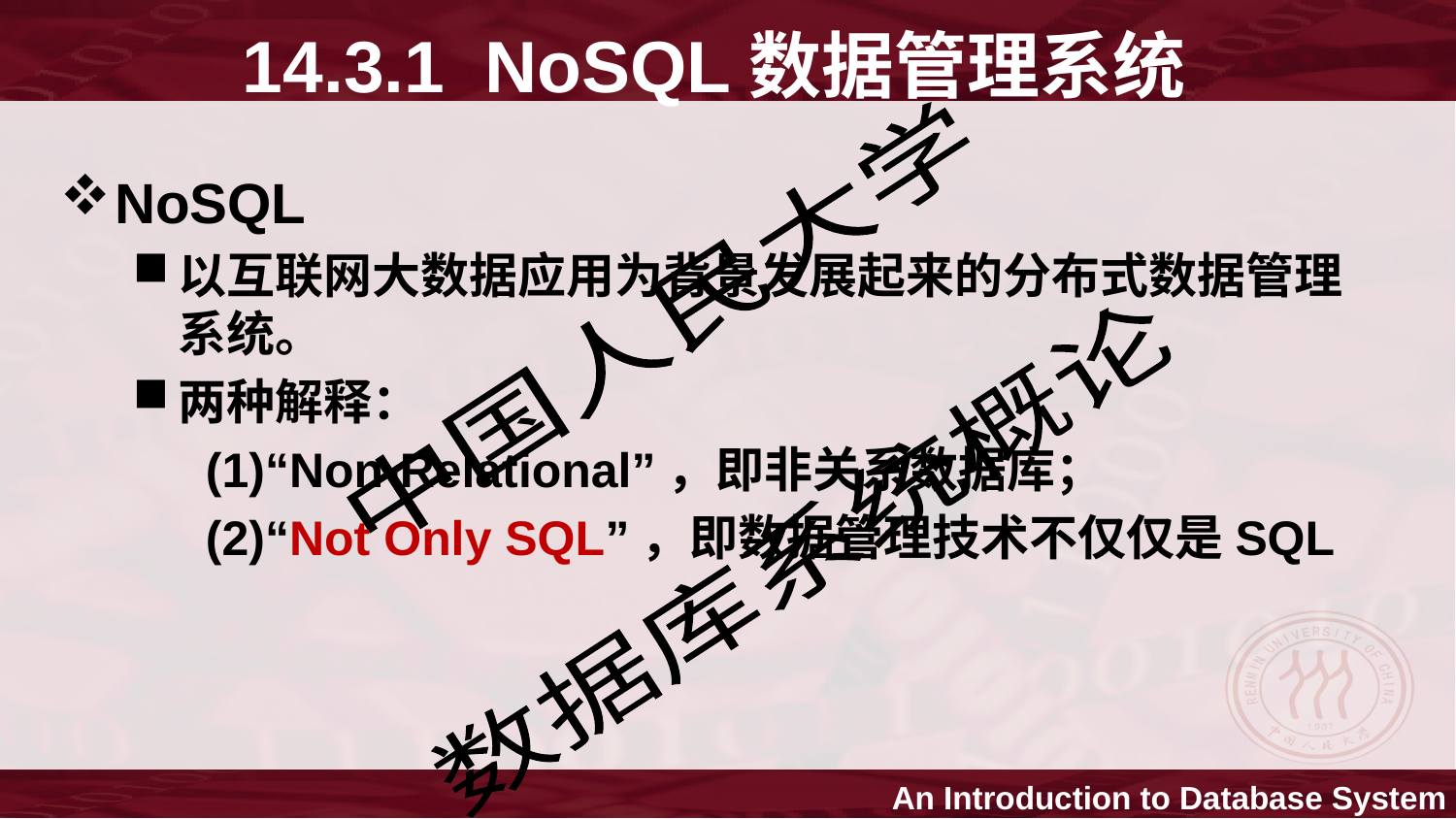

# 14.3.1  NoSQL数据管理系统
NoSQL
以互联网大数据应用为背景发展起来的分布式数据管理系统。
两种解释：
(1)“Non-Relational”，即非关系数据库；
(2)“Not Only SQL”，即数据管理技术不仅仅是SQL